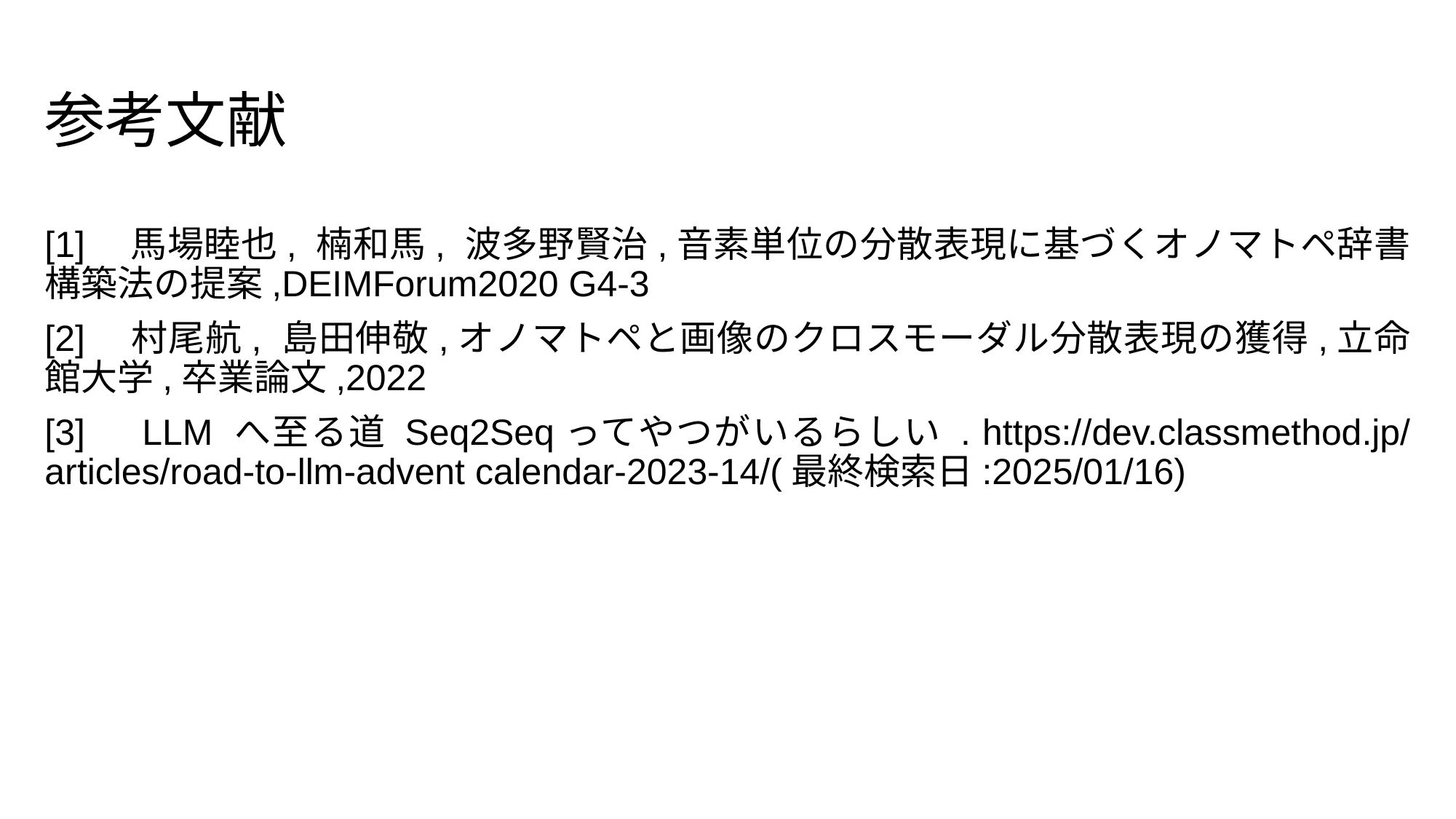

# 参考文献
[1]　馬場睦也, 楠和馬, 波多野賢治,音素単位の分散表現に基づくオノマトペ辞書構築法の提案,DEIMForum2020 G4-3
[2]　村尾航, 島田伸敬,オノマトペと画像のクロスモーダル分散表現の獲得,立命館大学,卒業論文,2022
[3]　LLM へ至る道 Seq2Seqってやつがいるらしい . https://dev.classmethod.jp/articles/road-to-llm-advent calendar-2023-14/(最終検索日:2025/01/16)